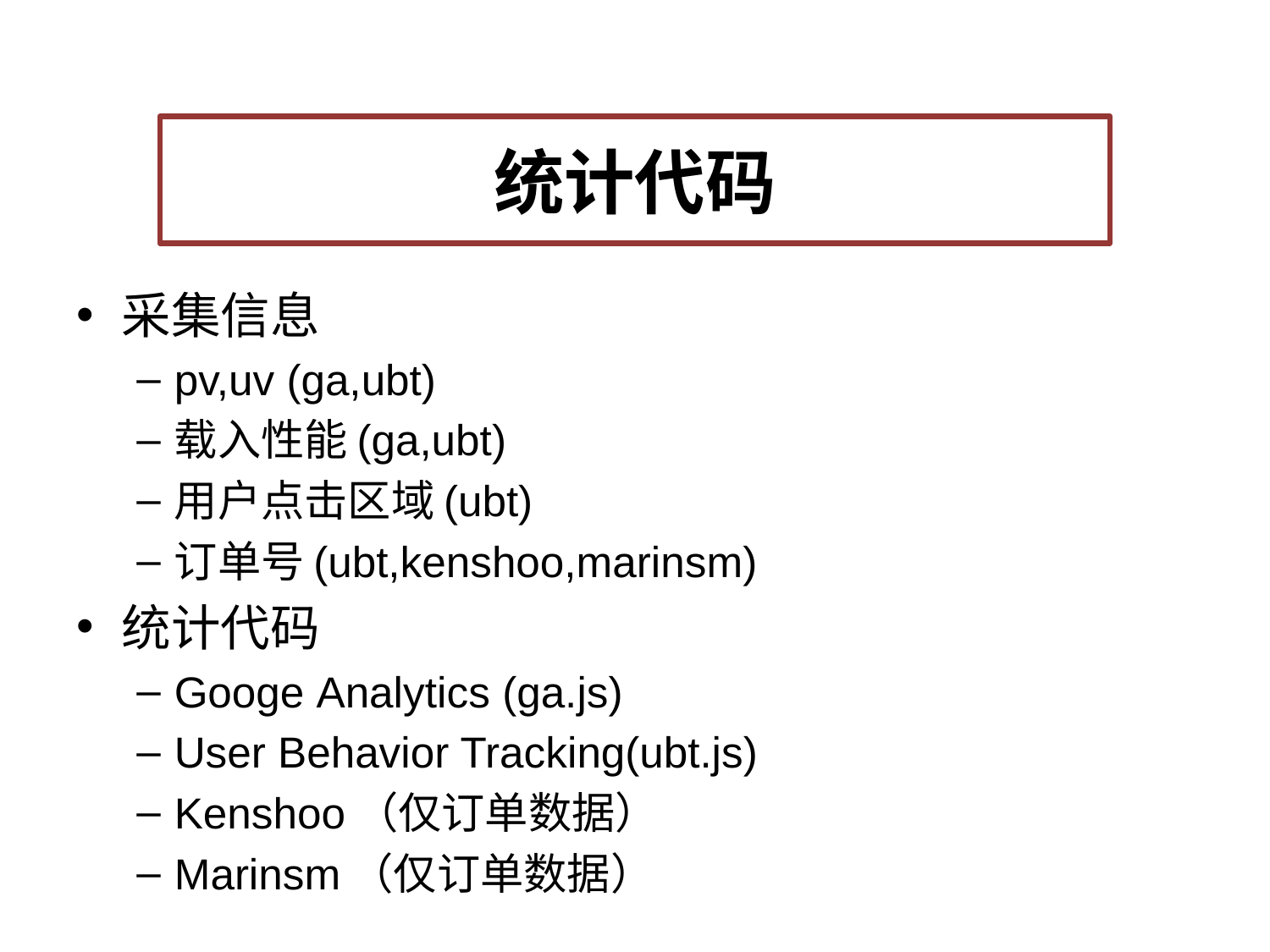

统计代码
采集信息
pv,uv (ga,ubt)
载入性能(ga,ubt)
用户点击区域(ubt)
订单号(ubt,kenshoo,marinsm)
统计代码
Googe Analytics (ga.js)
User Behavior Tracking(ubt.js)
Kenshoo（仅订单数据）
Marinsm（仅订单数据）